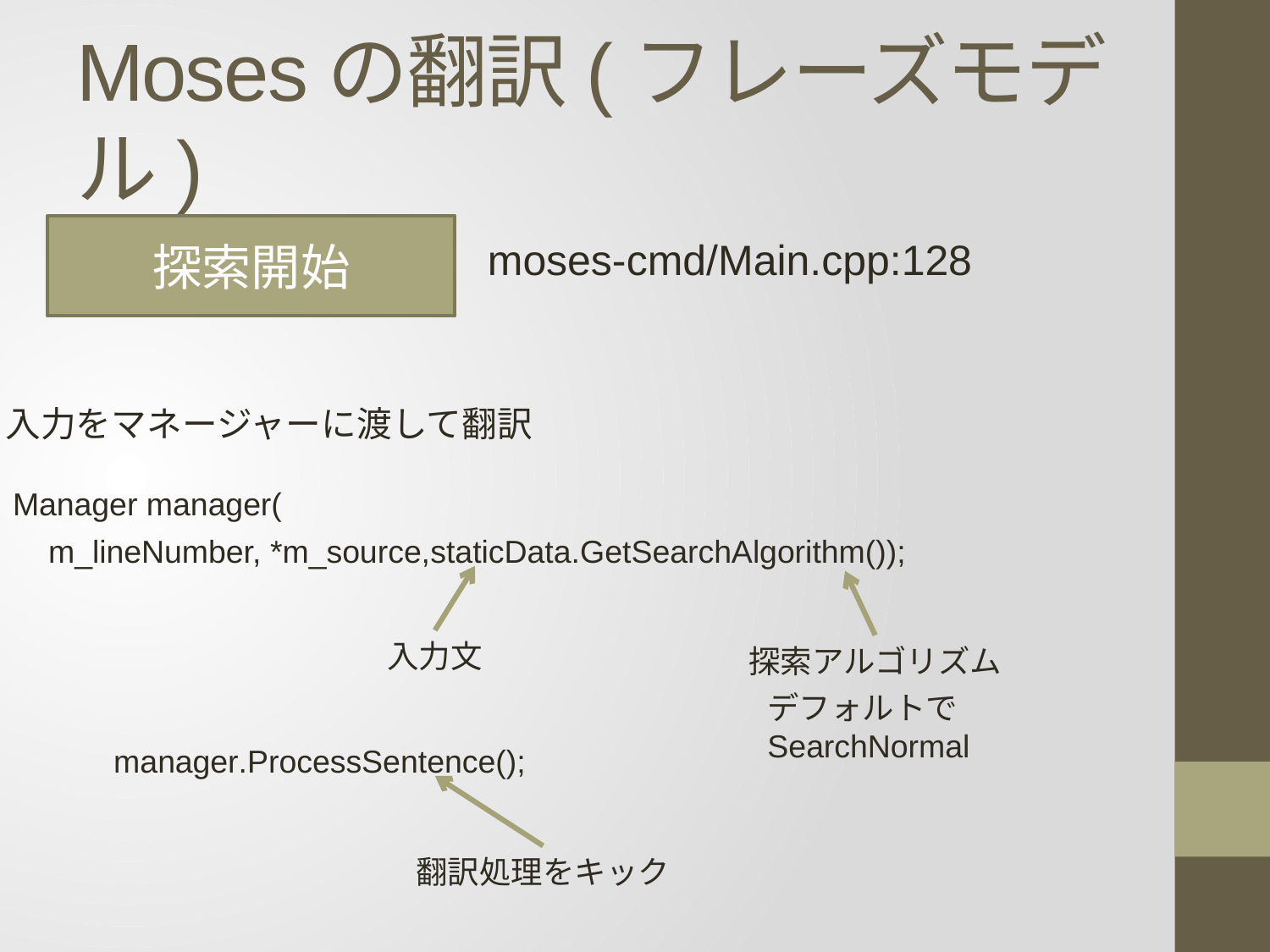

# Mosesの翻訳(フレーズモデル)
探索開始
moses-cmd/Main.cpp:128
入力をマネージャーに渡して翻訳
Manager manager(
    m_lineNumber, *m_source,staticData.GetSearchAlgorithm());
入力文
探索アルゴリズム
デフォルトでSearchNormal
manager.ProcessSentence();
翻訳処理をキック